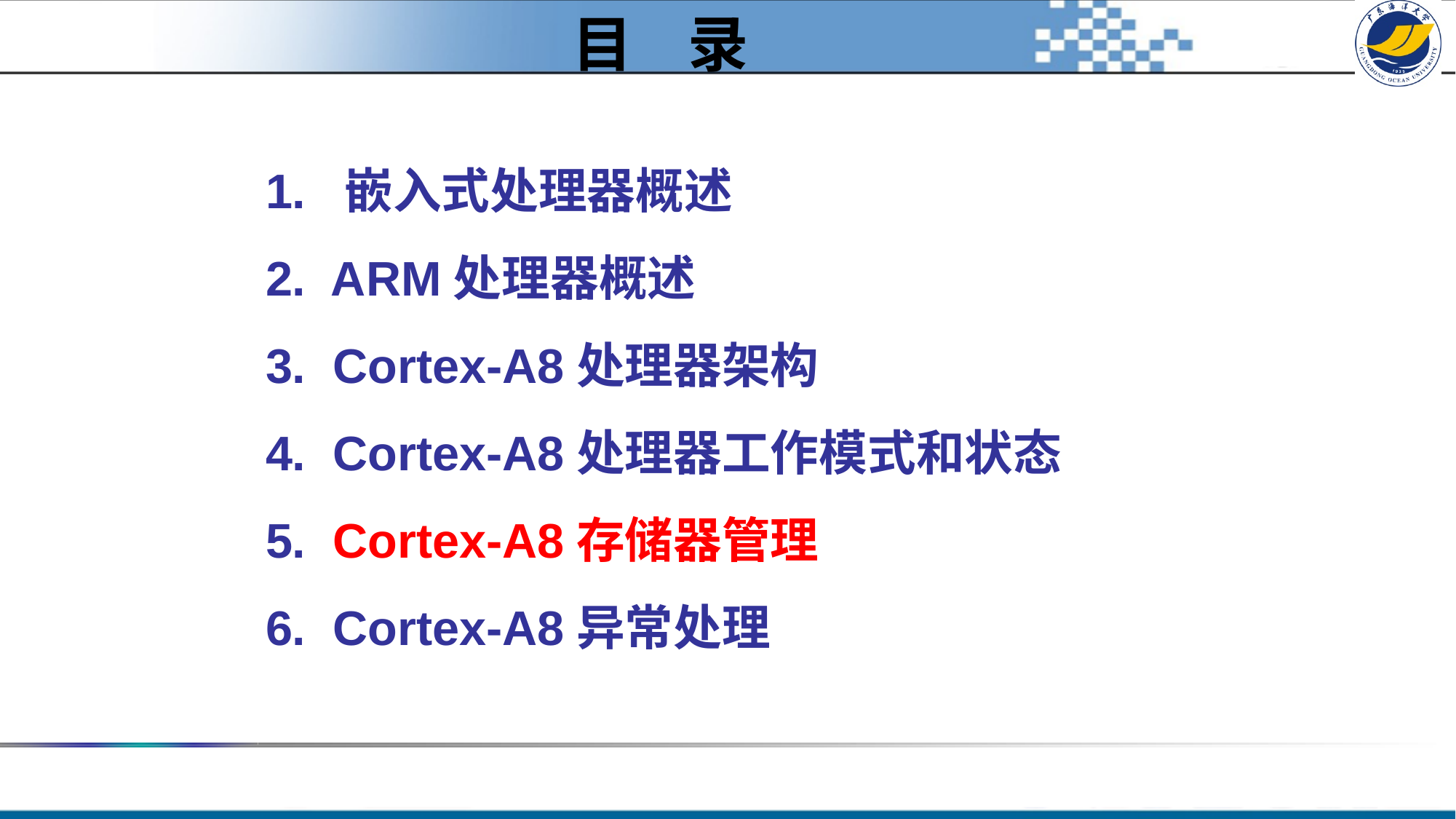

目    录
1.  嵌入式处理器概述
2.  ARM处理器概述
3.  Cortex-A8处理器架构
4.  Cortex-A8处理器工作模式和状态
5.  Cortex-A8存储器管理
6.  Cortex-A8异常处理
92